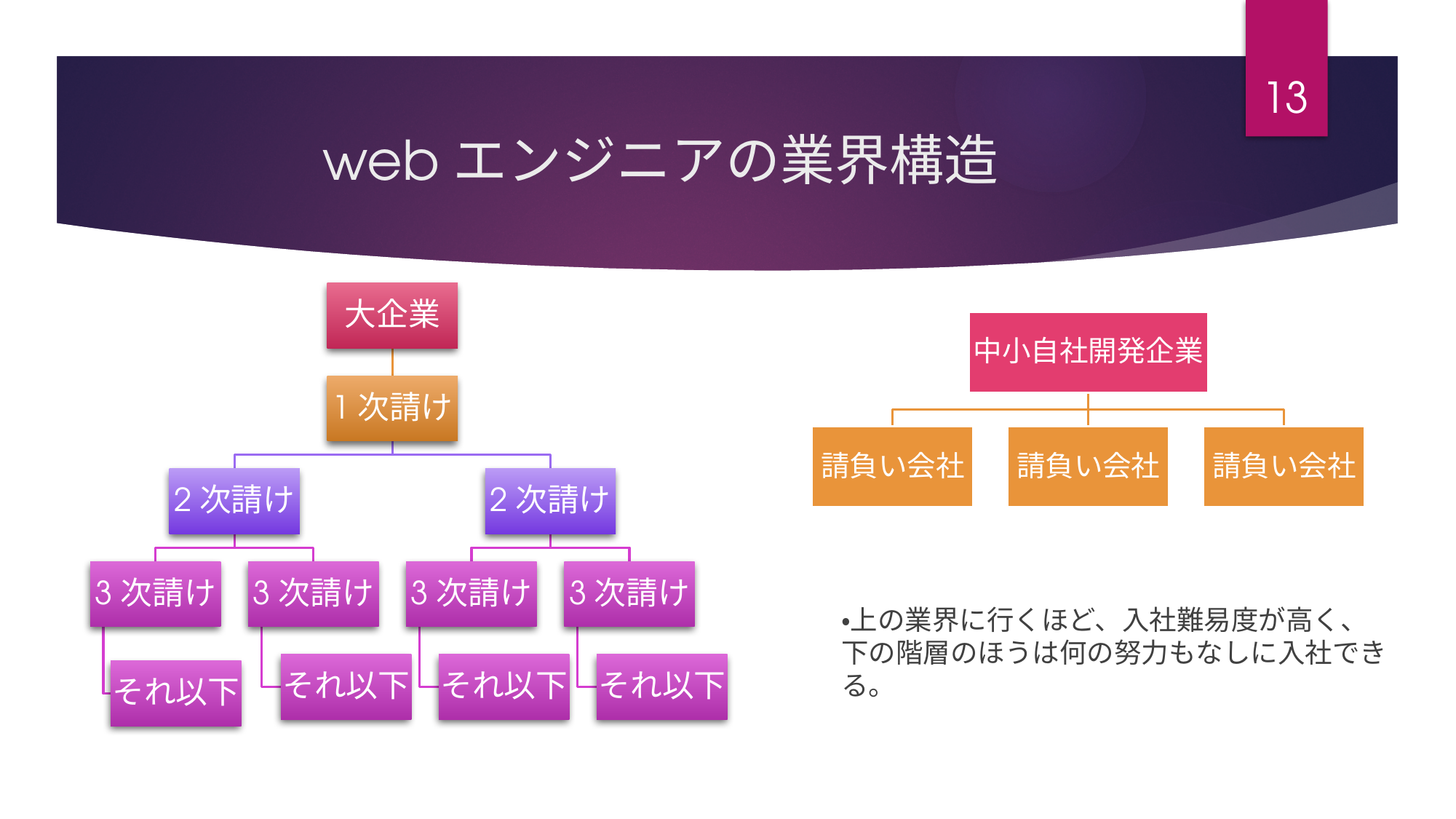

13
# webエンジニアの業界構造
大企業
1次請け
2次請け
3次請け
それ以下
3次請け
それ以下
2次請け
3次請け
それ以下
3次請け
それ以下
中小自社開発企業
請負い会社
請負い会社
請負い会社
・上の業界に行くほど、入社難易度が高く、下の階層のほうは何の努力もなしに入社できる。